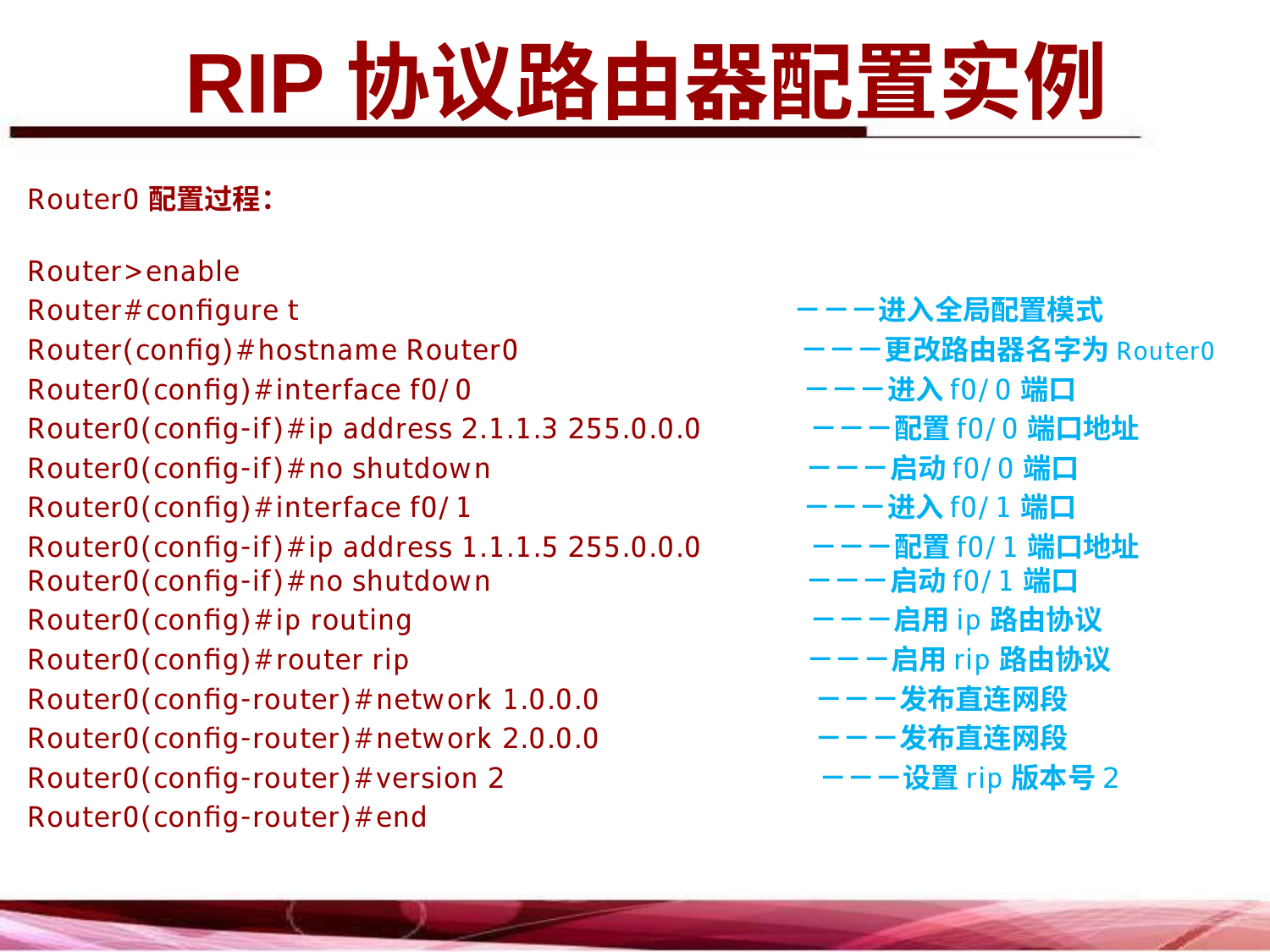

RIP协议路由器配置实例

Router0配置过程：

Router>enable
Router#configure t                                                           －－－进入全局配置模式
Router(config)#hostname Router0                                 －－－更改路由器名字为Router0
Router0(config)#interface f0/0                                       －－－进入f0/0端口
Router0(config-if)#ip address 2.1.1.3 255.0.0.0            －－－配置f0/0端口地址
Router0(config-if)#no shutdown                                     －－－启动f0/0端口
Router0(config)#interface f0/1                                       －－－进入f0/1端口
Router0(config-if)#ip address 1.1.1.5 255.0.0.0            －－－配置f0/1端口地址Router0(config-if)#no shutdown                                     －－－启动f0/1端口
Router0(config)#ip routing                                               －－－启用ip路由协议
Router0(config)#router rip                                               －－－启用rip路由协议
Router0(config-router)#network 1.0.0.0                         －－－发布直连网段
Router0(config-router)#network 2.0.0.0                         －－－发布直连网段
Router0(config-router)#version 2                                     －－－设置rip版本号2
Router0(config-router)#end